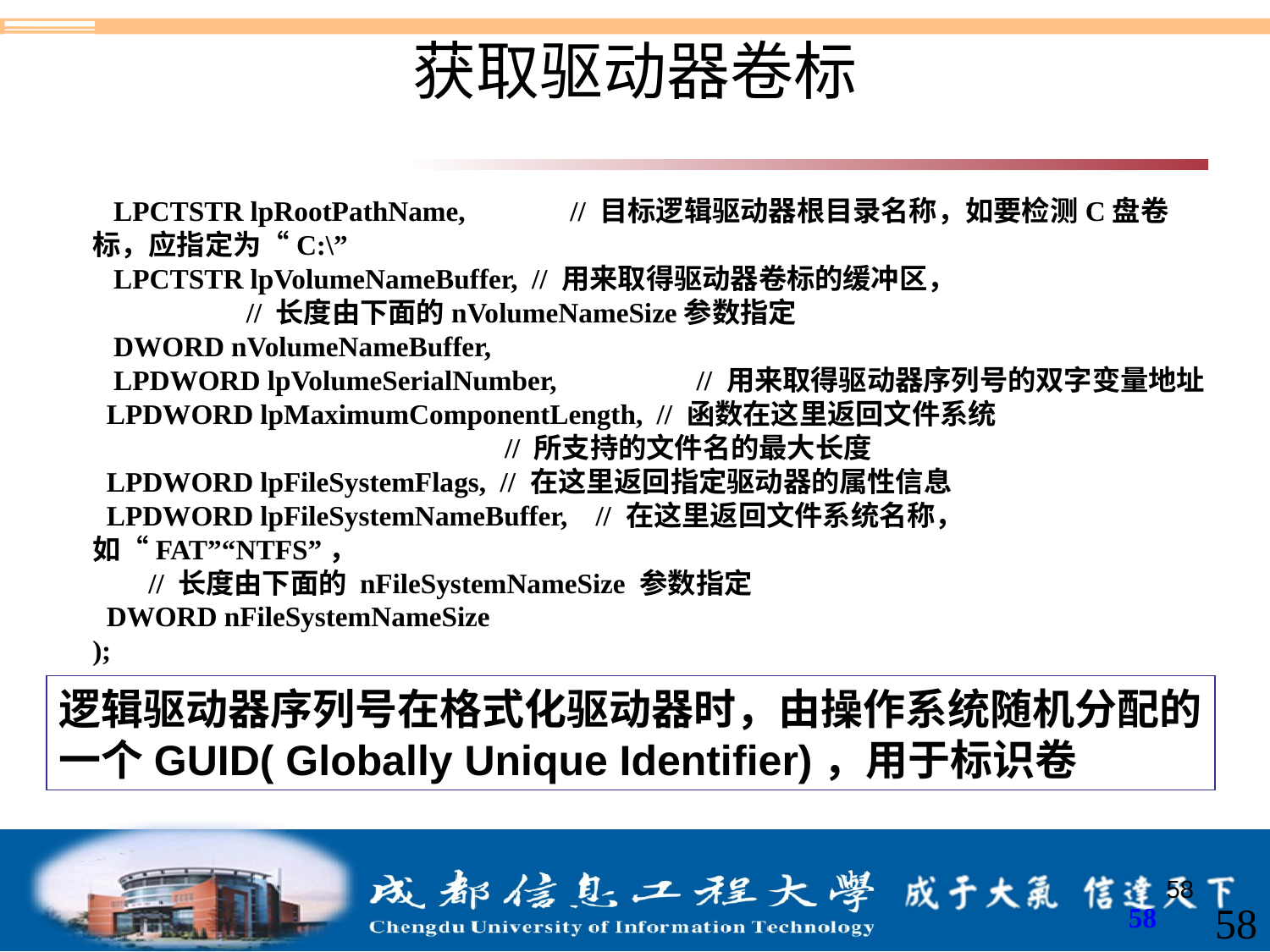

# 获取驱动器卷标
BOOL GetVolumeInfomation(
   LPCTSTR lpRootPathName,               // 目标逻辑驱动器根目录名称，如要检测C盘卷标，应指定为“C:\”
   LPCTSTR lpVolumeNameBuffer,  // 用来取得驱动器卷标的缓冲区，
                      // 长度由下面的nVolumeNameSize参数指定
   DWORD nVolumeNameBuffer,
   LPDWORD lpVolumeSerialNumber,                    // 用来取得驱动器序列号的双字变量地址
  LPDWORD lpMaximumComponentLength,  // 函数在这里返回文件系统
                                                           // 所支持的文件名的最大长度
  LPDWORD lpFileSystemFlags,  // 在这里返回指定驱动器的属性信息
  LPDWORD lpFileSystemNameBuffer,    // 在这里返回文件系统名称，如“FAT”“NTFS”，
        // 长度由下面的 nFileSystemNameSize 参数指定
  DWORD nFileSystemNameSize
);

逻辑驱动器序列号在格式化驱动器时，由操作系统随机分配的
一个GUID( Globally Unique Identifier)，用于标识卷
58